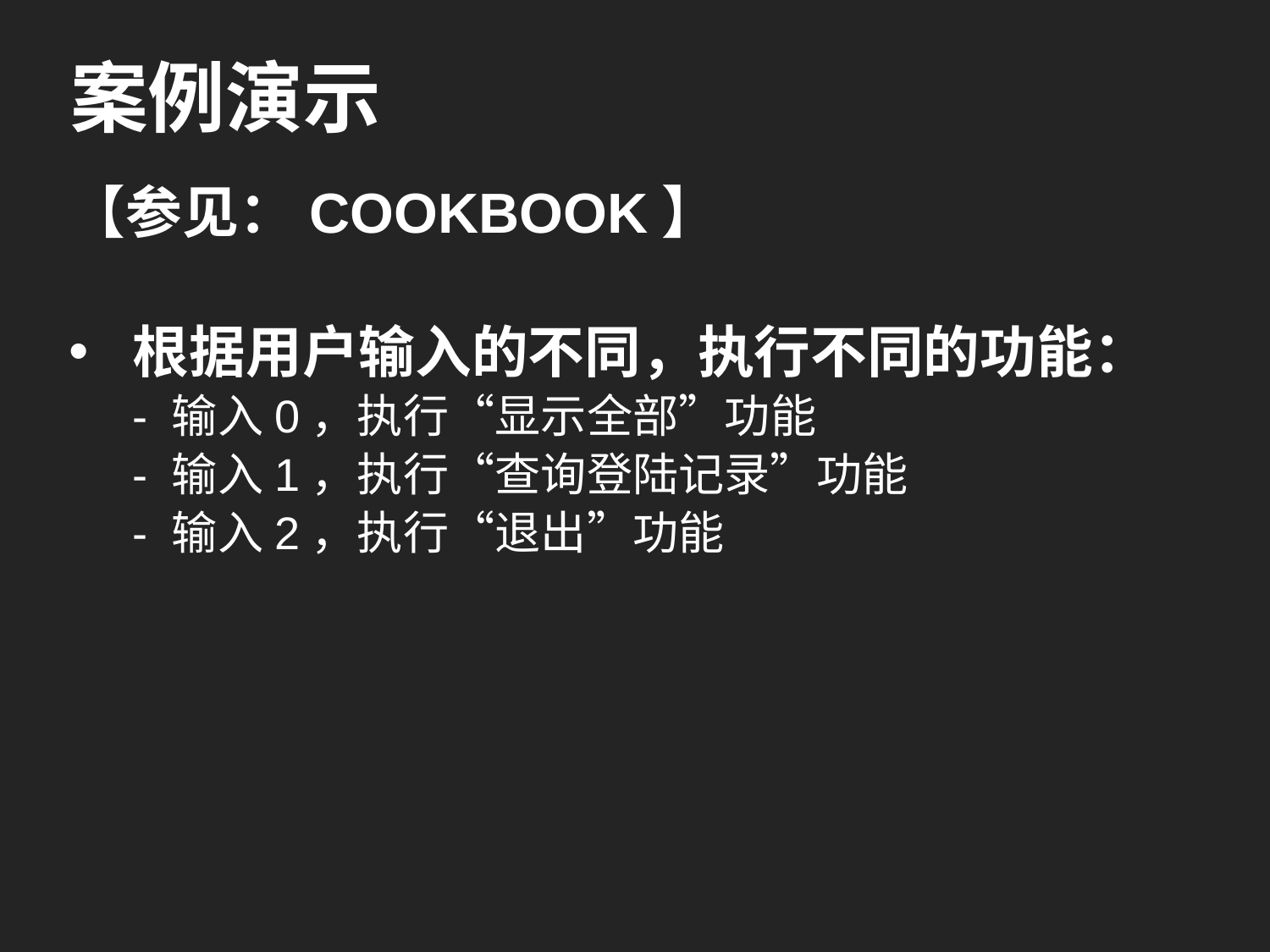

# 案例演示
【参见：COOKBOOK】

根据用户输入的不同，执行不同的功能：
- 输入0，执行“显示全部”功能
- 输入1，执行“查询登陆记录”功能
- 输入2，执行“退出”功能